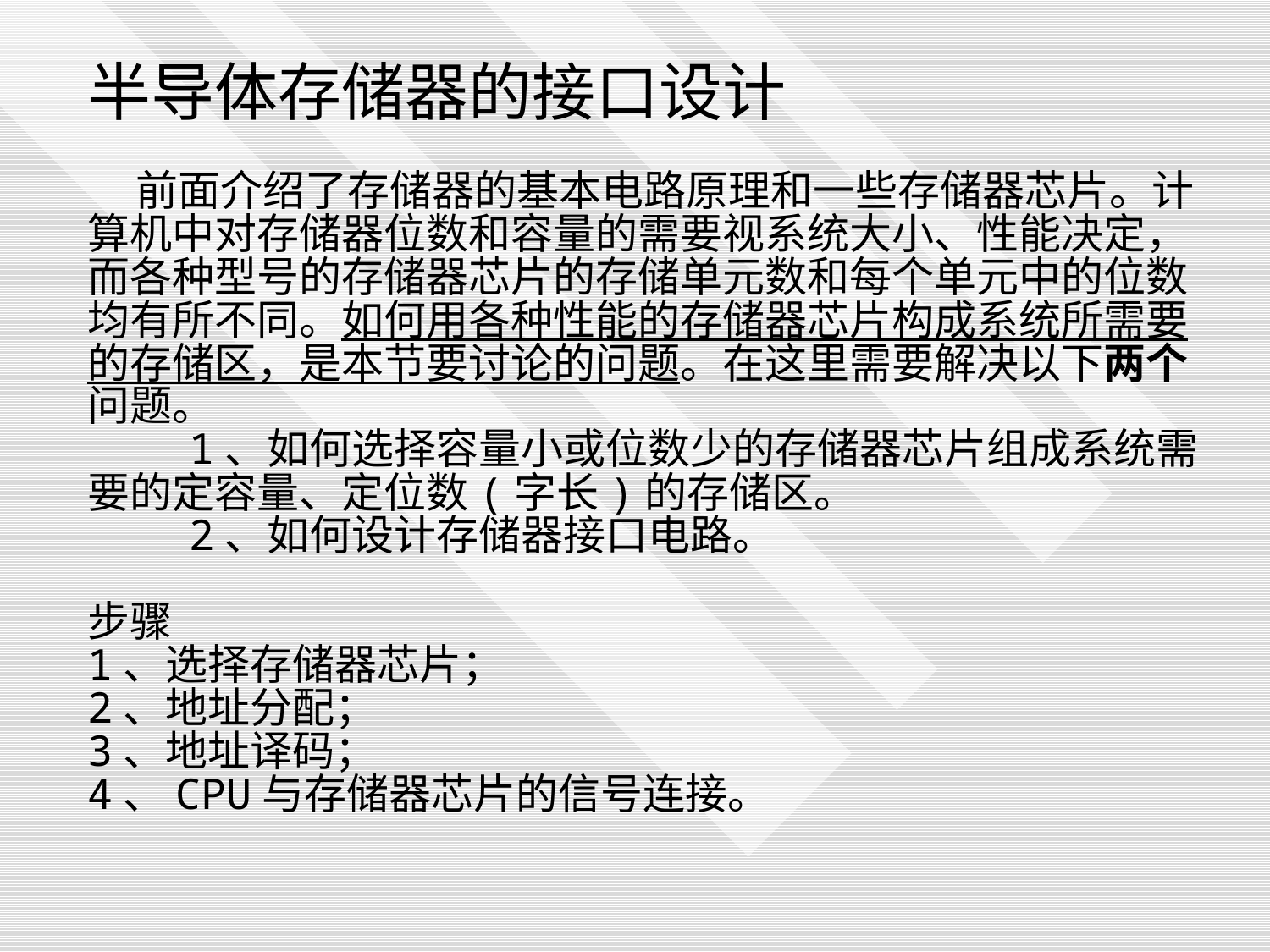

半导体存储器的接口设计

    前面介绍了存储器的基本电路原理和一些存储器芯片。计算机中对存储器位数和容量的需要视系统大小、性能决定，而各种型号的存储器芯片的存储单元数和每个单元中的位数均有所不同。如何用各种性能的存储器芯片构成系统所需要的存储区，是本节要讨论的问题。在这里需要解决以下两个问题。
    1、如何选择容量小或位数少的存储器芯片组成系统需要的定容量、定位数(字长)的存储区。
    2、如何设计存储器接口电路。

步骤
1、选择存储器芯片；
2、地址分配；
3、地址译码；
4、CPU与存储器芯片的信号连接。